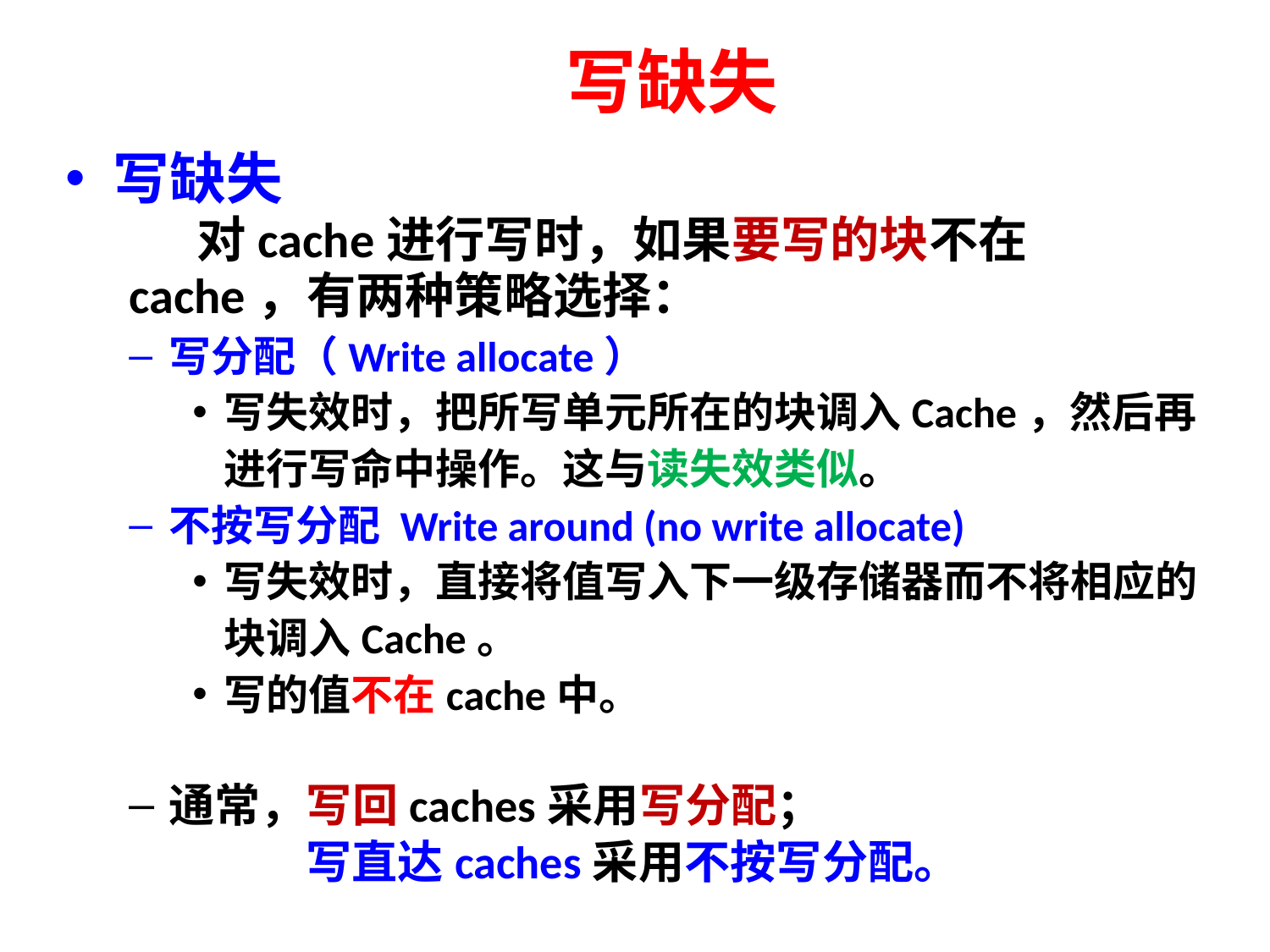

# 写缺失
写缺失
     对cache进行写时，如果要写的块不在cache，有两种策略选择：
写分配（Write allocate）
写失效时，把所写单元所在的块调入Cache，然后再进行写命中操作。这与读失效类似。
不按写分配 Write around (no write allocate)
写失效时，直接将值写入下一级存储器而不将相应的块调入Cache。
写的值不在cache中。

通常，写回caches采用写分配；
                写直达caches采用不按写分配。
31